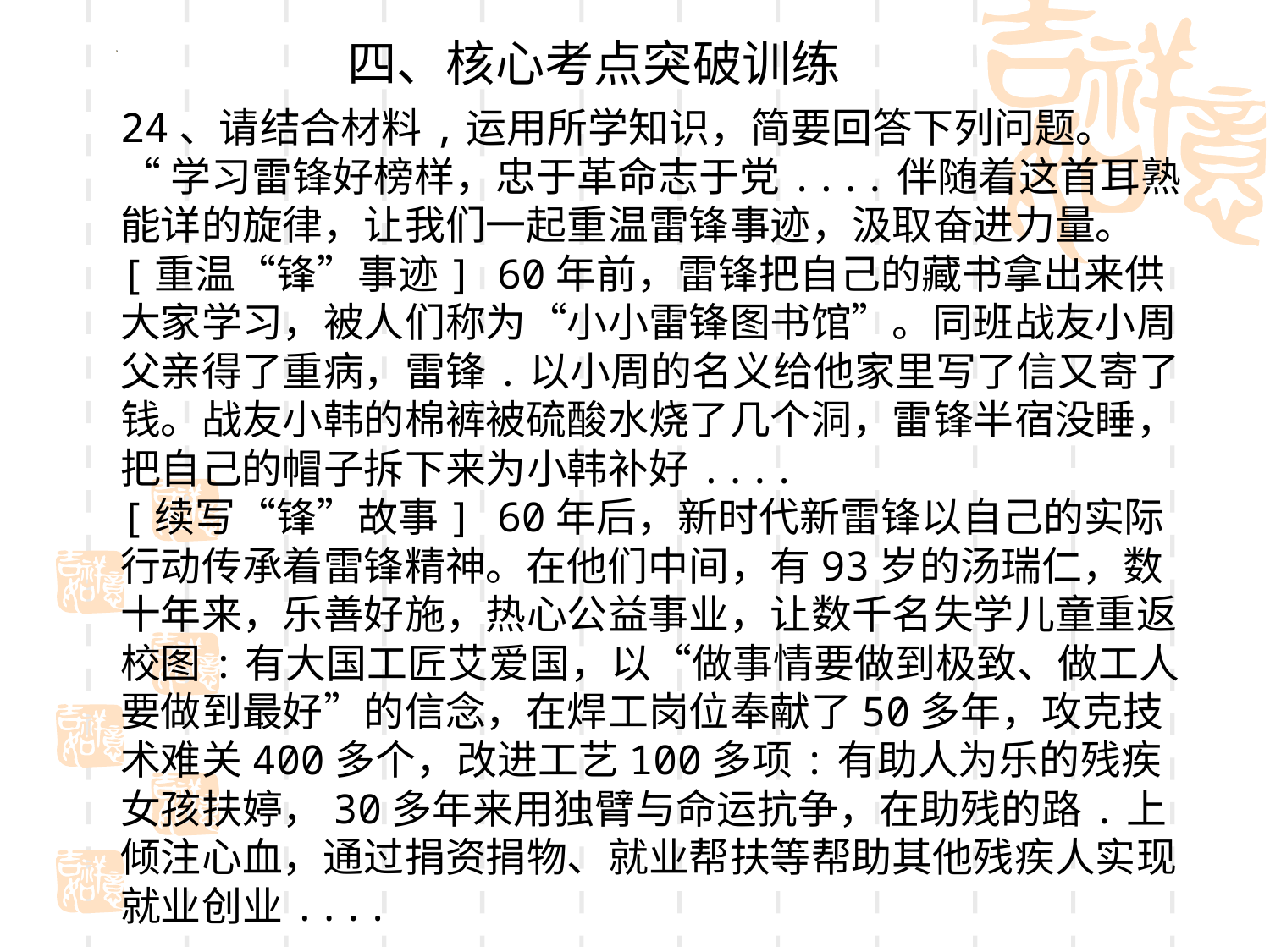

四、核心考点突破训练
24、请结合材料,运用所学知识，简要回答下列问题。
“学习雷锋好榜样，忠于革命志于党....伴随着这首耳熟能详的旋律，让我们一起重温雷锋事迹，汲取奋进力量。
[重温“锋”事迹] 60年前，雷锋把自己的藏书拿出来供大家学习，被人们称为“小小雷锋图书馆”。同班战友小周父亲得了重病，雷锋.以小周的名义给他家里写了信又寄了钱。战友小韩的棉裤被硫酸水烧了几个洞，雷锋半宿没睡，把自己的帽子拆下来为小韩补好....
[续写“锋”故事] 60年后，新时代新雷锋以自己的实际行动传承着雷锋精神。在他们中间，有93岁的汤瑞仁，数十年来，乐善好施，热心公益事业，让数千名失学儿童重返校图:有大国工匠艾爱国，以“做事情要做到极致、做工人要做到最好”的信念，在焊工岗位奉献了50多年，攻克技术难关400多个，改进工艺100多项:有助人为乐的残疾女孩扶婷，30多年来用独臂与命运抗争，在助残的路.上倾注心血，通过捐资捐物、就业帮扶等帮助其他残疾人实现就业创业....